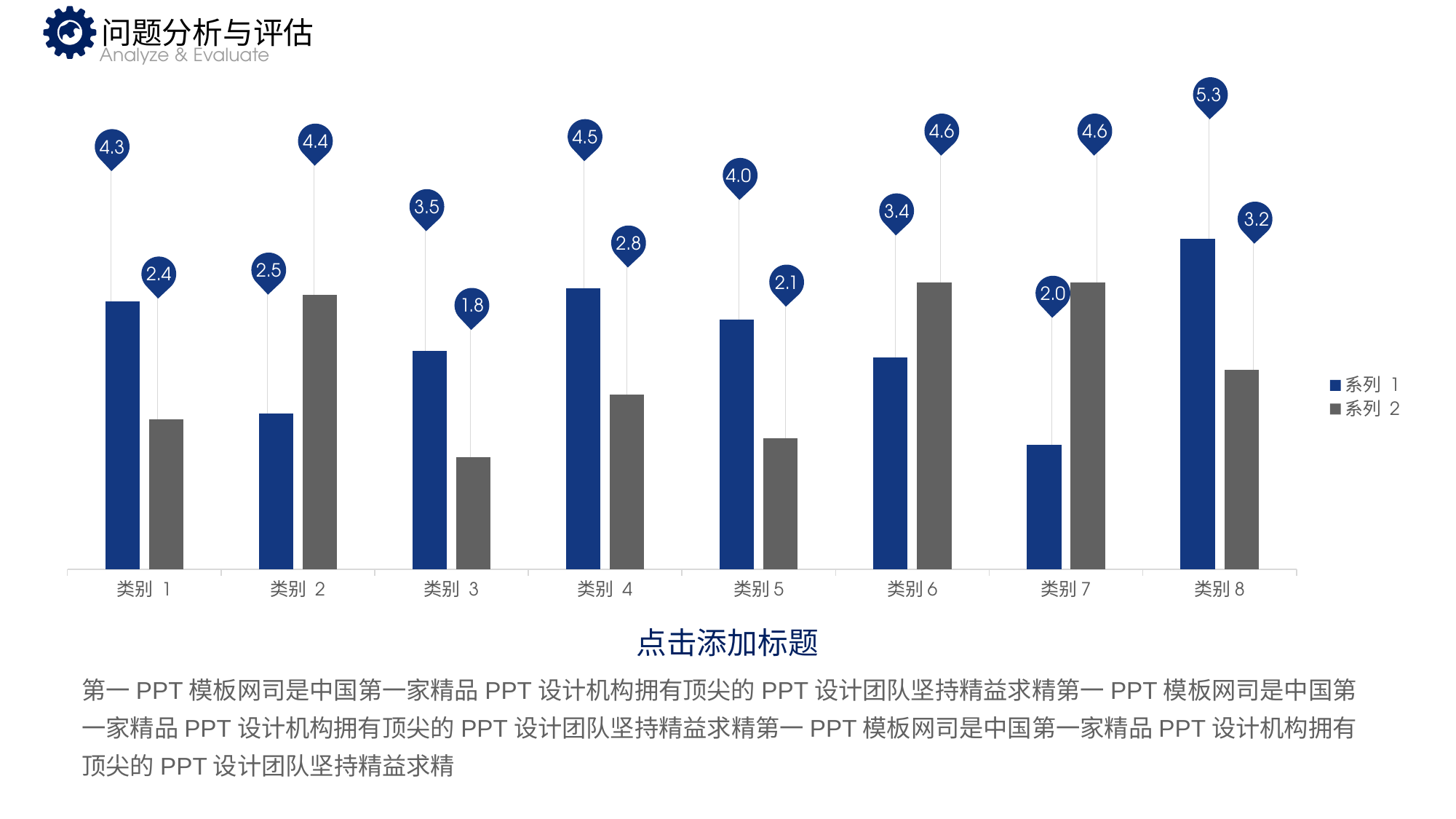

问题分析与评估
Analyze & Evaluate

5.3

4.6
4.6

4.5

4.4

4.3

4.0

### Chart

| Category | 系列 1 | 系列 2 |
|---|---|---|
| 类别 1 | 4.3 | 2.4 |
| 类别 2 | 2.5 | 4.4 |
| 类别 3 | 3.5 | 1.8 |
| 类别 4 | 4.5 | 2.8 |
| 类别5 | 4.0 | 2.1 |
| 类别6 | 3.4 | 4.6 |
| 类别7 | 2.0 | 4.6 |
| 类别8 | 5.3 | 3.2 |
3.5

3.4

3.2

2.8

2.5

2.4

2.1

2.0

1.8
点击添加标题
第一PPT模板网司是中国第一家精品PPT设计机构拥有顶尖的PPT设计团队坚持精益求精第一PPT模板网司是中国第一家精品PPT设计机构拥有顶尖的PPT设计团队坚持精益求精第一PPT模板网司是中国第一家精品PPT设计机构拥有顶尖的PPT设计团队坚持精益求精